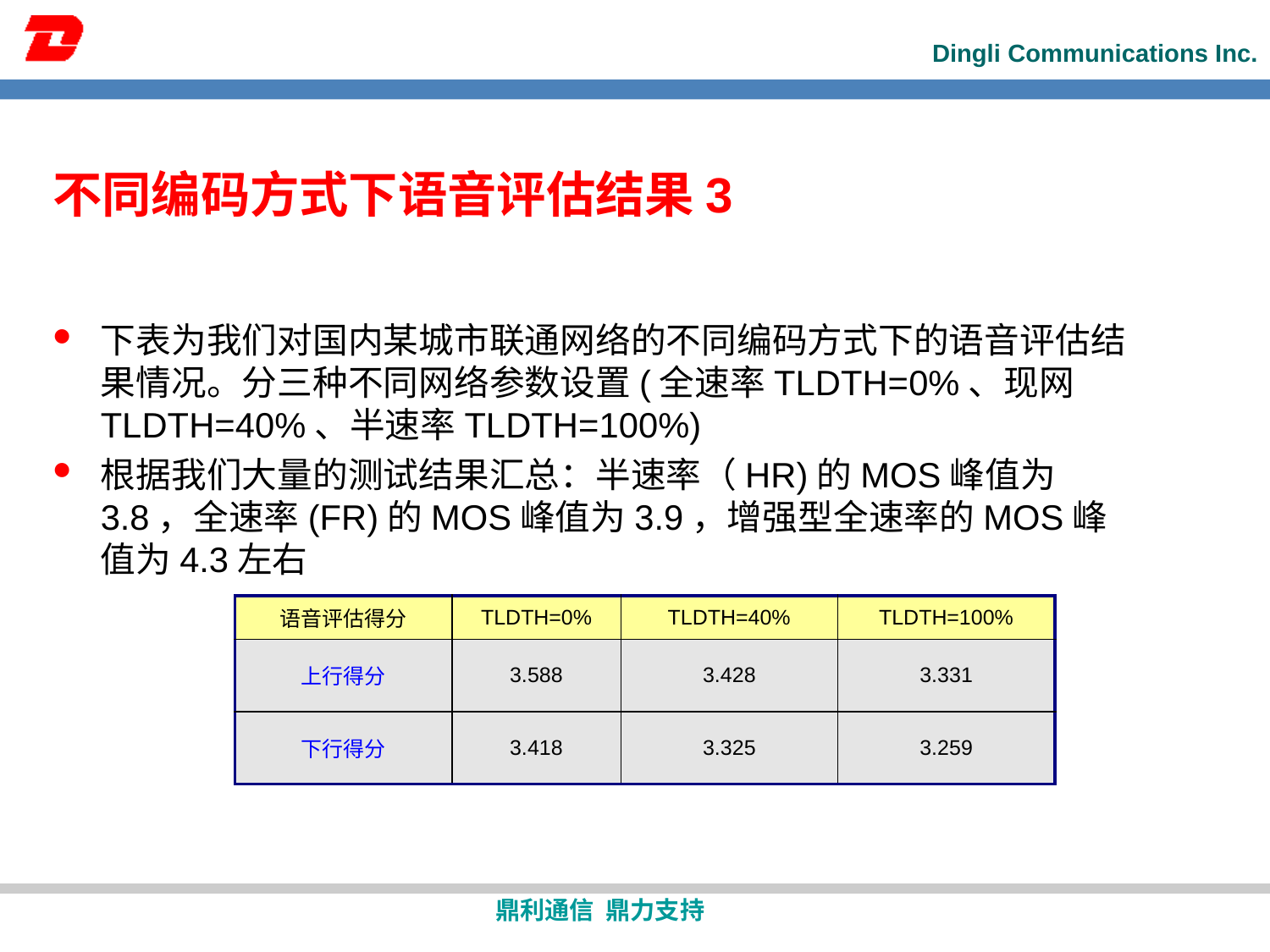

# 不同编码方式下语音评估结果3
下表为我们对国内某城市联通网络的不同编码方式下的语音评估结果情况。分三种不同网络参数设置(全速率TLDTH=0%、现网TLDTH=40%、半速率TLDTH=100%)
根据我们大量的测试结果汇总：半速率（HR)的MOS峰值为3.8，全速率(FR)的MOS峰值为3.9，增强型全速率的MOS峰值为4.3左右
| 语音评估得分 | TLDTH=0% | TLDTH=40% | TLDTH=100% |
| --- | --- | --- | --- |
| 上行得分 | 3.588 | 3.428 | 3.331 |
| 下行得分 | 3.418 | 3.325 | 3.259 |